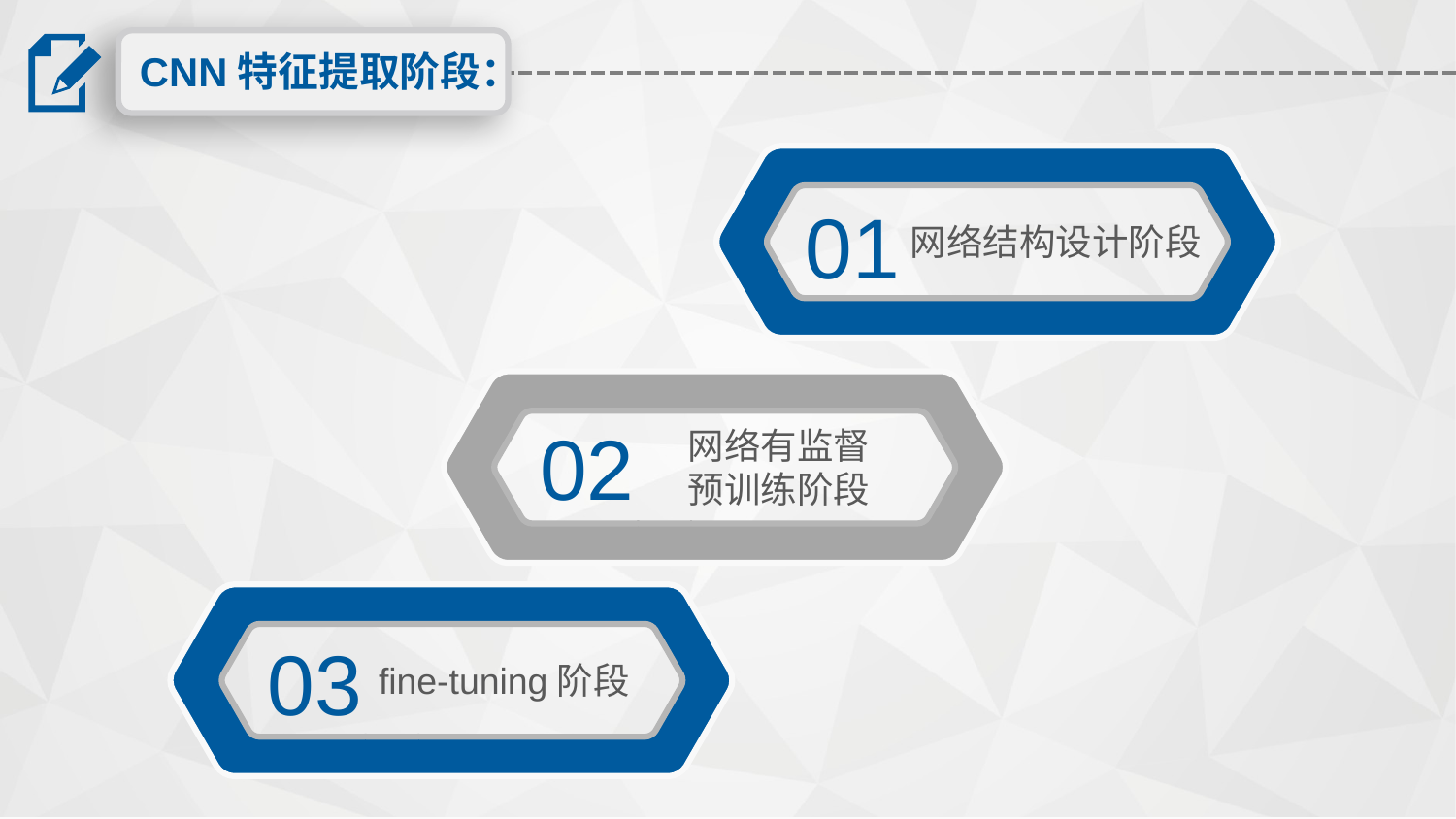

CNN特征提取阶段：

01
网络结构设计阶段

02
网络有监督
预训练阶段

03
fine-tuning阶段